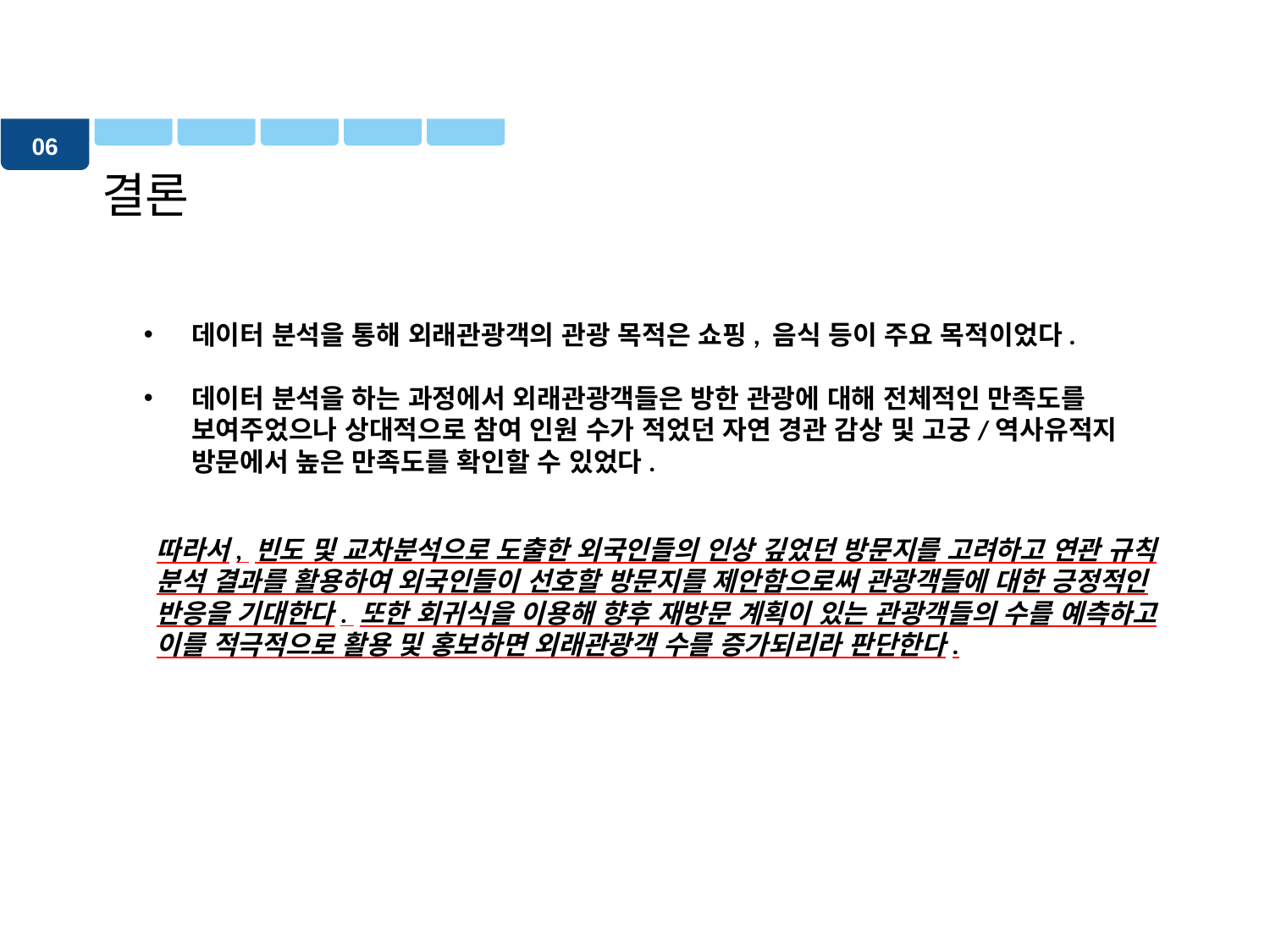

06

결론
데이터 분석을 통해 외래관광객의 관광 목적은 쇼핑, 음식 등이 주요 목적이었다.

데이터 분석을 하는 과정에서 외래관광객들은 방한 관광에 대해 전체적인 만족도를 보여주었으나 상대적으로 참여 인원 수가 적었던 자연 경관 감상 및 고궁/역사유적지 방문에서 높은 만족도를 확인할 수 있었다.
따라서, 빈도 및 교차분석으로 도출한 외국인들의 인상 깊었던 방문지를 고려하고 연관 규칙 분석 결과를 활용하여 외국인들이 선호할 방문지를 제안함으로써 관광객들에 대한 긍정적인 반응을 기대한다. 또한 회귀식을 이용해 향후 재방문 계획이 있는 관광객들의 수를 예측하고 이를 적극적으로 활용 및 홍보하면 외래관광객 수를 증가되리라 판단한다.